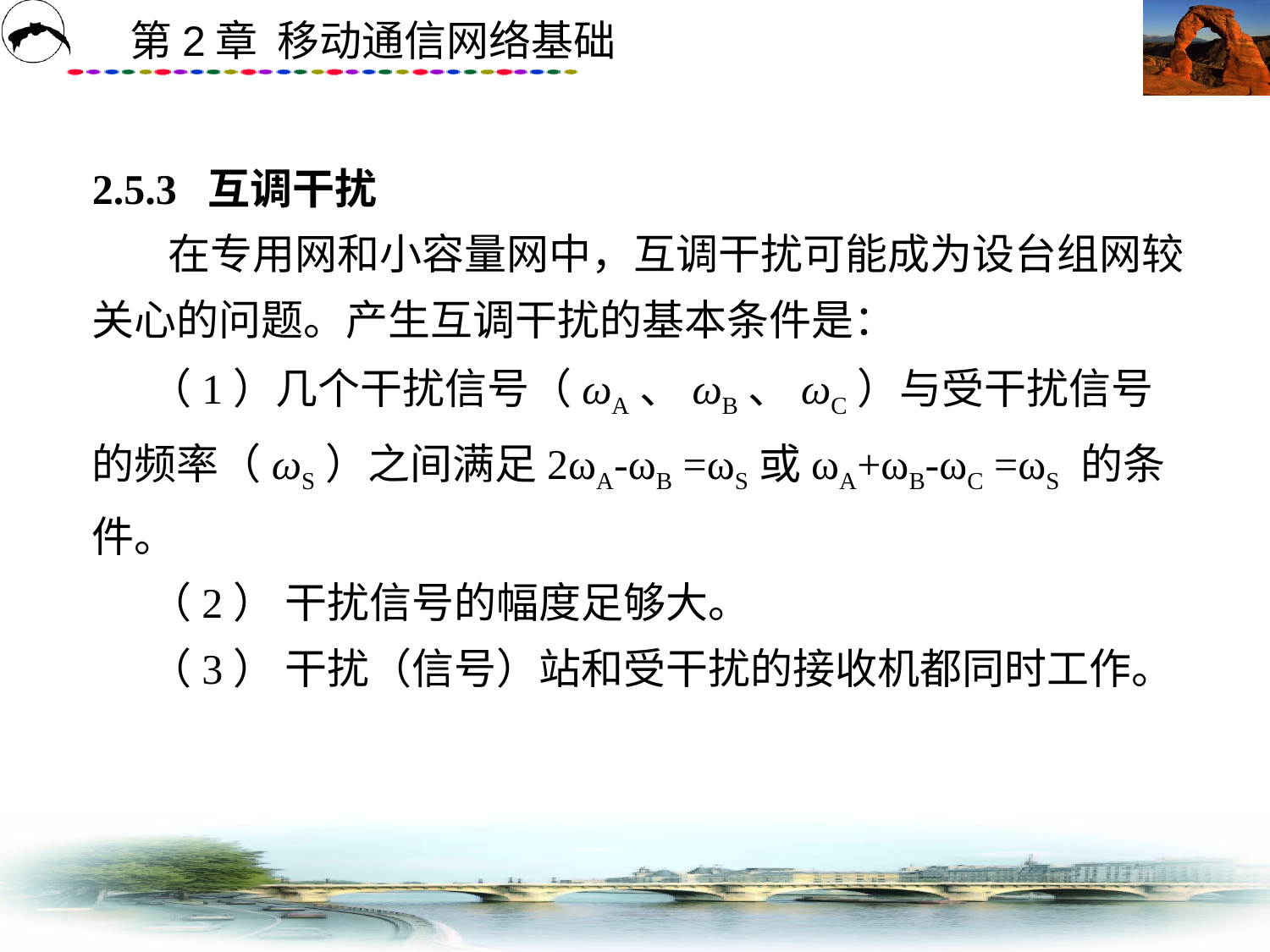

# 2.5.3  互调干扰 在专用网和小容量网中，互调干扰可能成为设台组网较关心的问题。产生互调干扰的基本条件是： （1）几个干扰信号（ωA、ωB、ωC）与受干扰信号的频率（ωS）之间满足2ωA-ωB =ωS或ωA+ωB-ωC =ωS 的条件。 （2） 干扰信号的幅度足够大。 （3） 干扰（信号）站和受干扰的接收机都同时工作。